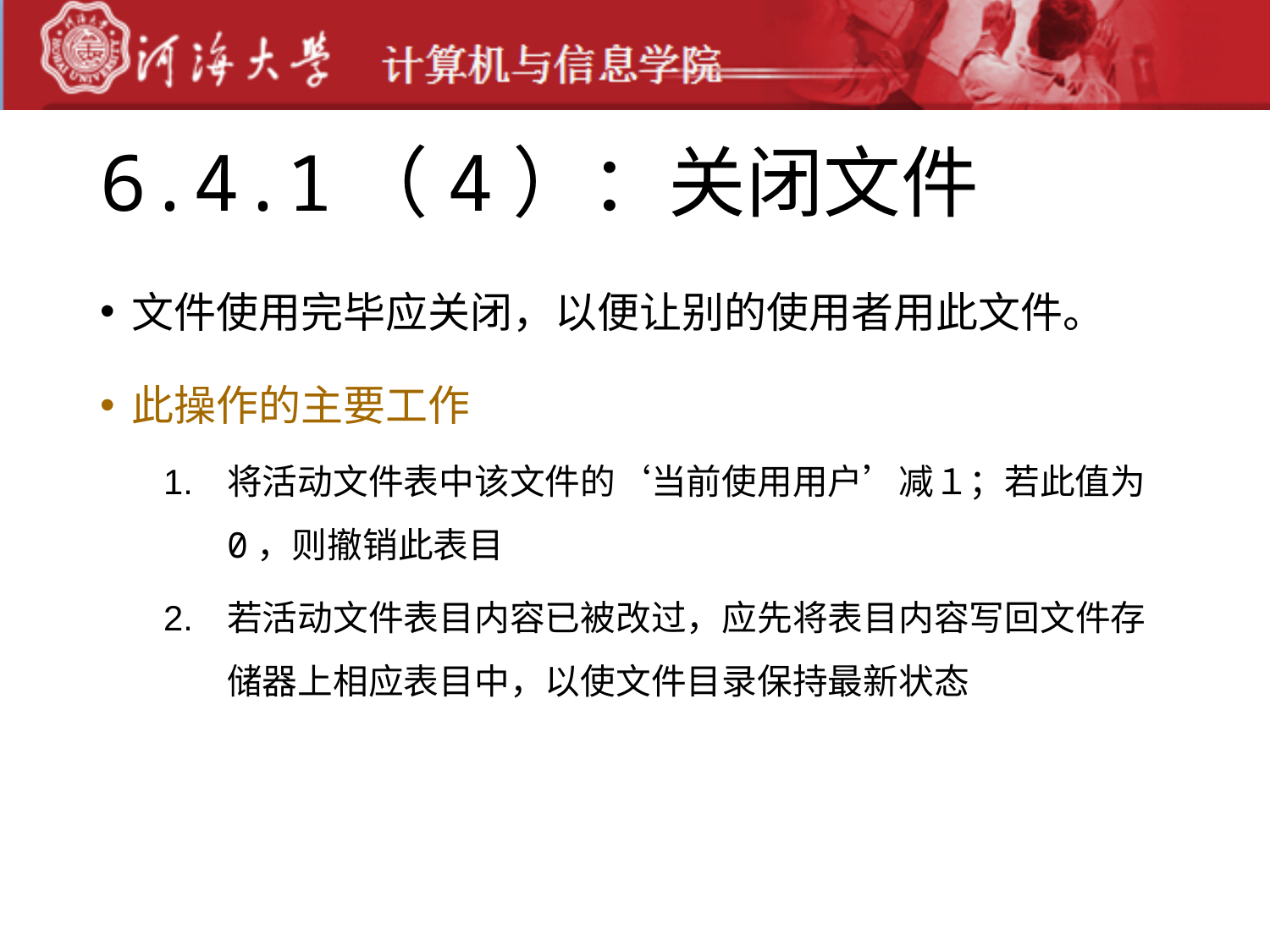

# 6.4.1（4）：关闭文件
文件使用完毕应关闭，以便让别的使用者用此文件。
此操作的主要工作
将活动文件表中该文件的‘当前使用用户’减１；若此值为0，则撤销此表目
若活动文件表目内容已被改过，应先将表目内容写回文件存储器上相应表目中，以使文件目录保持最新状态